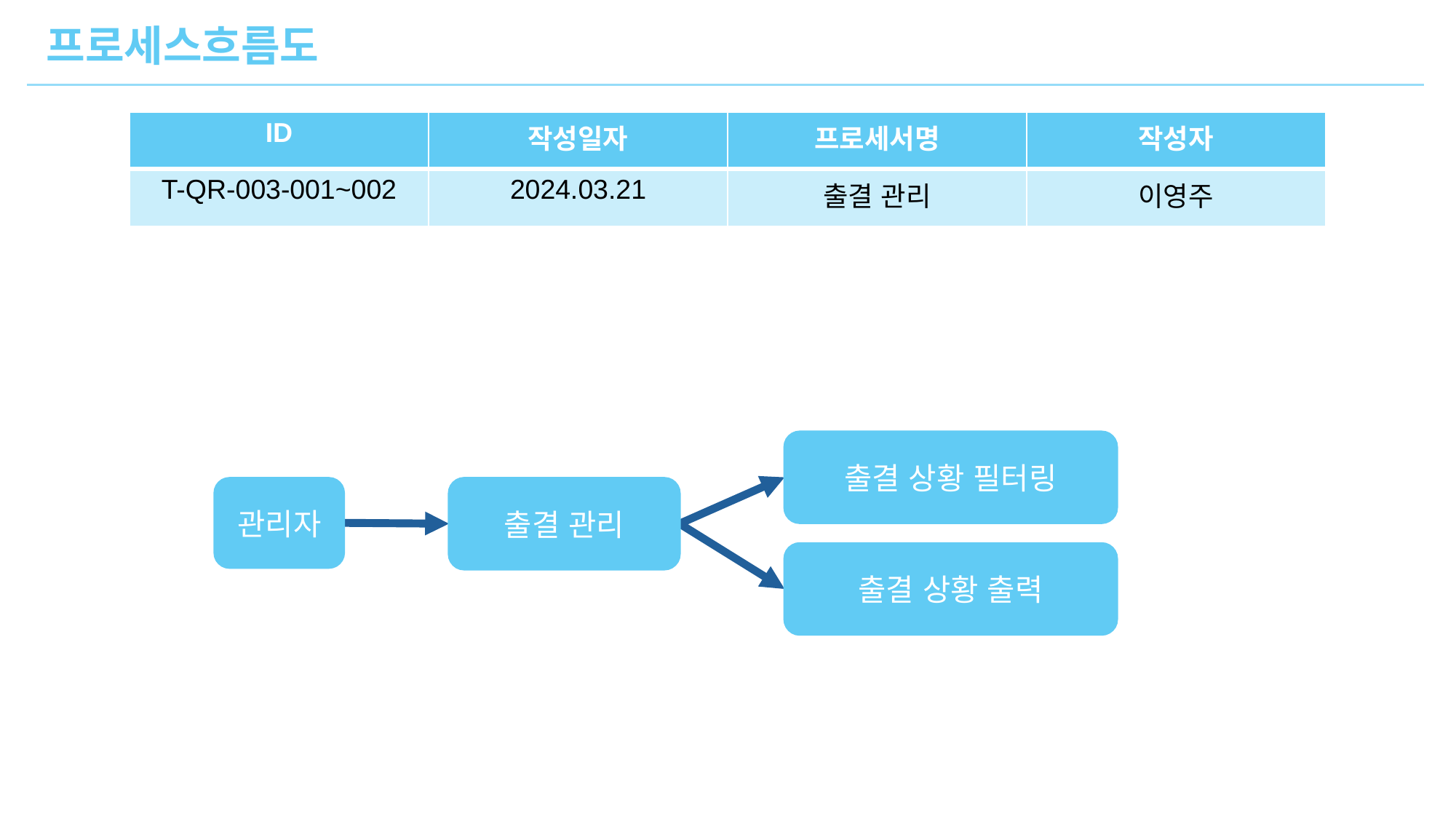

프로세스흐름도
| ID | 작성일자 | 프로세서명 | 작성자 |
| --- | --- | --- | --- |
| T-QR-003-001~002 | 2024.03.21 | 출결 관리 | 이영주 |
출결 상황 필터링
관리자
출결 관리
출결 상황 출력